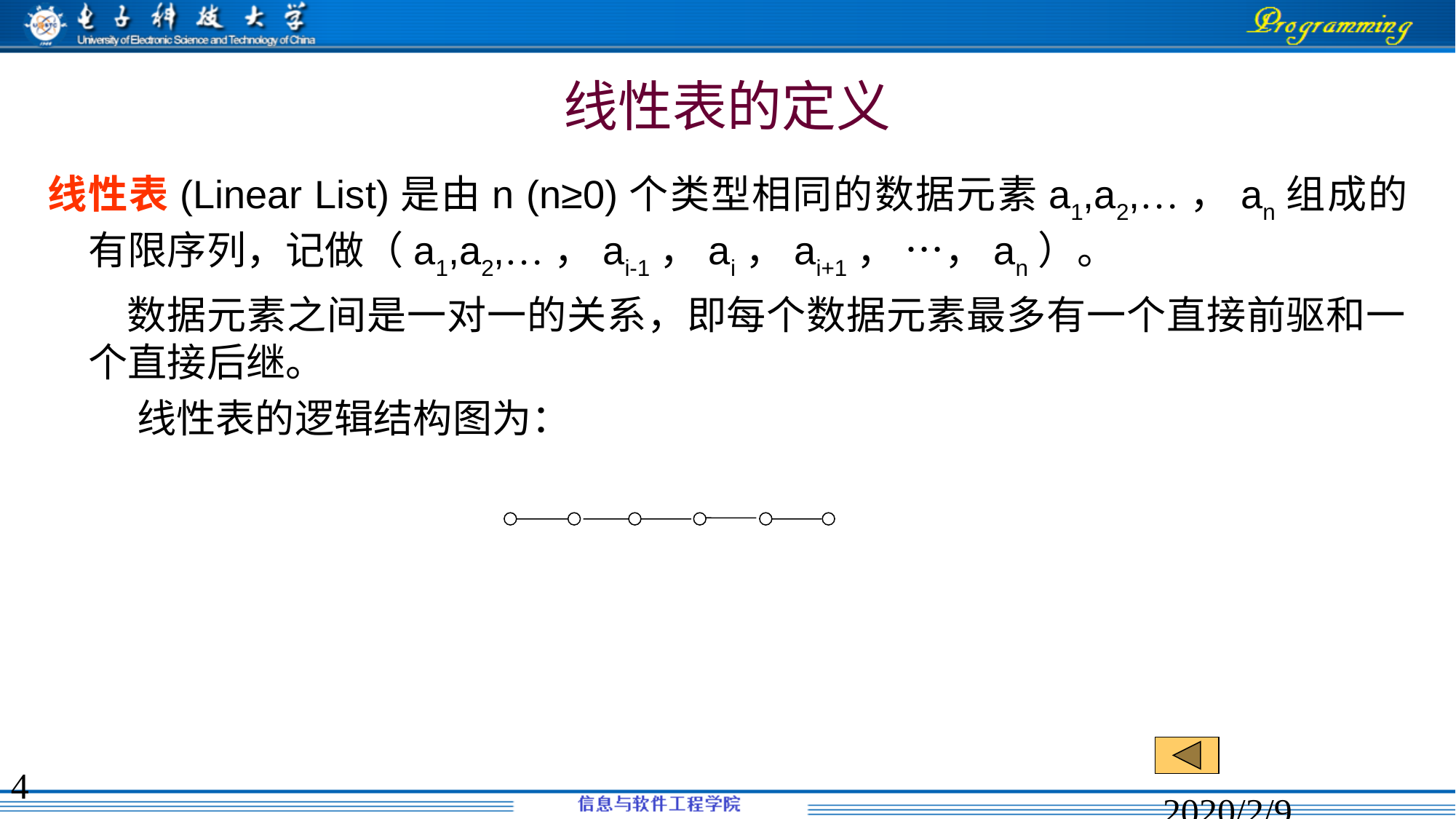

# 线性表的定义
线性表(Linear List)是由n (n≥0)个类型相同的数据元素a1,a2,…，an组成的有限序列，记做（a1,a2,…，ai-1，ai，ai+1， …，an）。
	   数据元素之间是一对一的关系，即每个数据元素最多有一个直接前驱和一个直接后继。
         线性表的逻辑结构图为：

4
2020/2/9